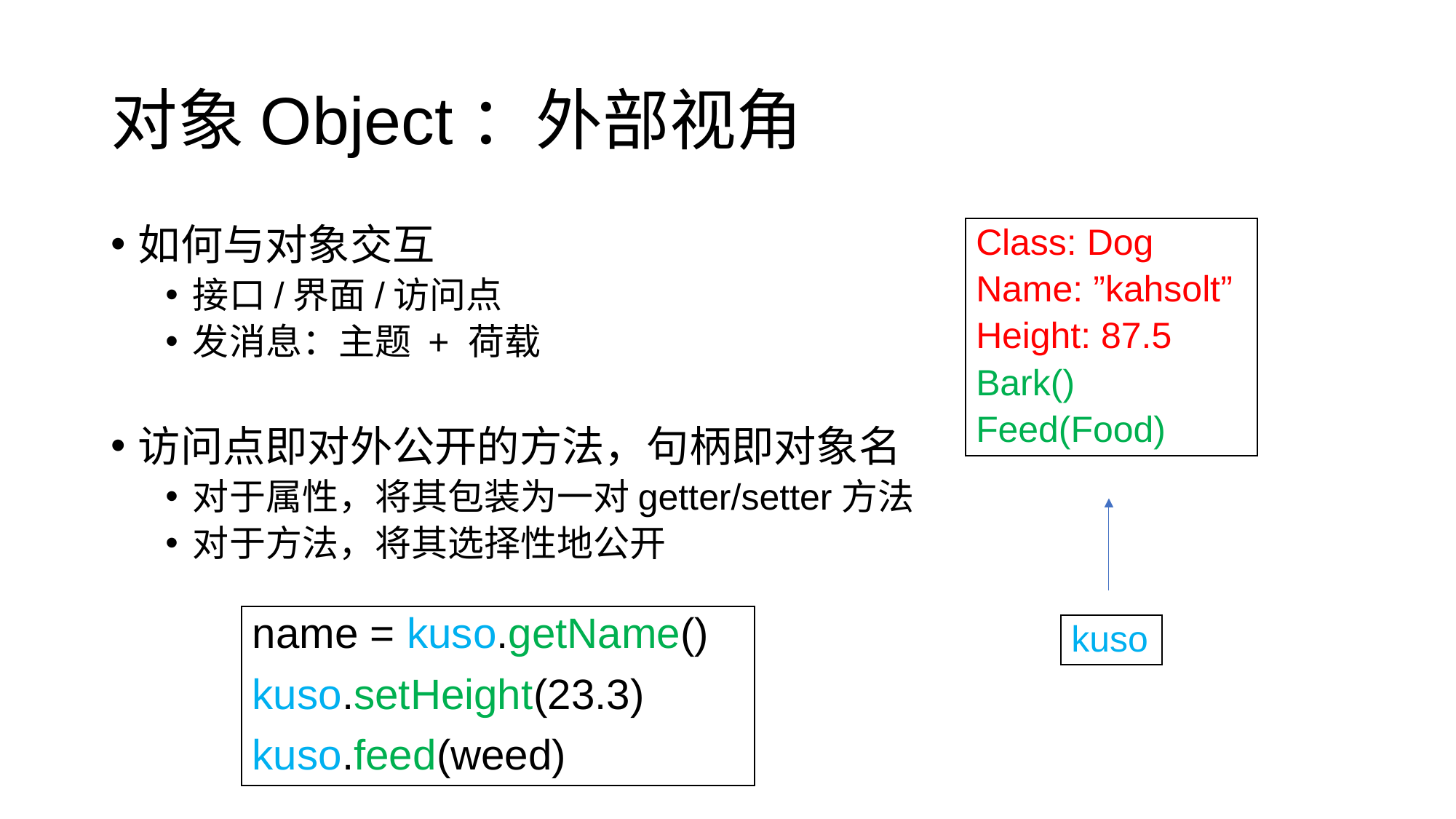

# 对象Object：外部视角
如何与对象交互
接口/界面/访问点
发消息：主题 + 荷载

访问点即对外公开的方法，句柄即对象名
对于属性，将其包装为一对getter/setter方法
对于方法，将其选择性地公开
Class: Dog
Name: ”kahsolt”
Height: 87.5
Bark()
Feed(Food)
name = kuso.getName()
kuso.setHeight(23.3)
kuso.feed(weed)
kuso